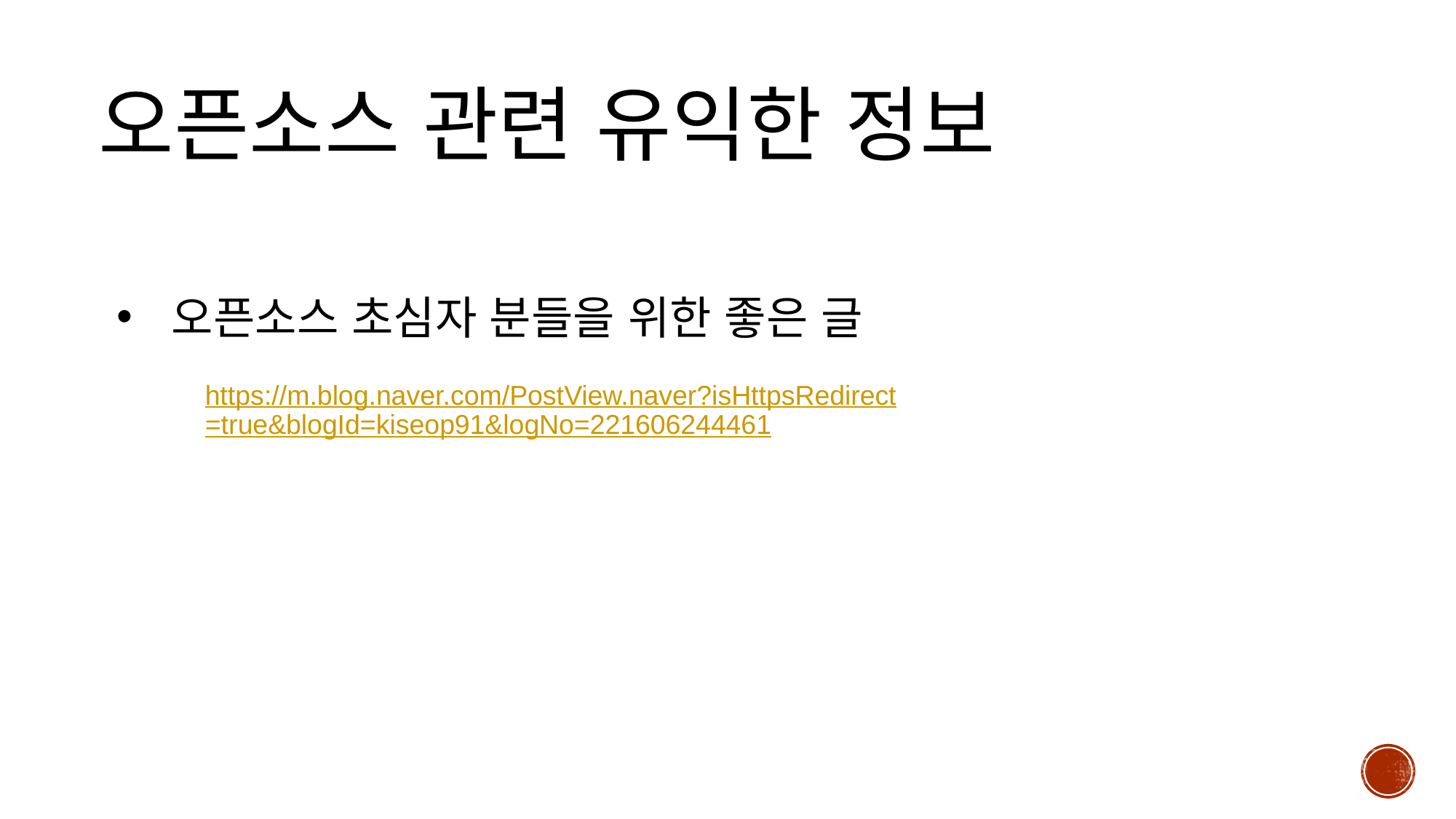

오픈소스 관련 유익한 정보

오픈소스 초심자 분들을 위한 좋은 글
https://m.blog.naver.com/PostView.naver?isHttpsRedirect=true&blogId=kiseop91&logNo=221606244461